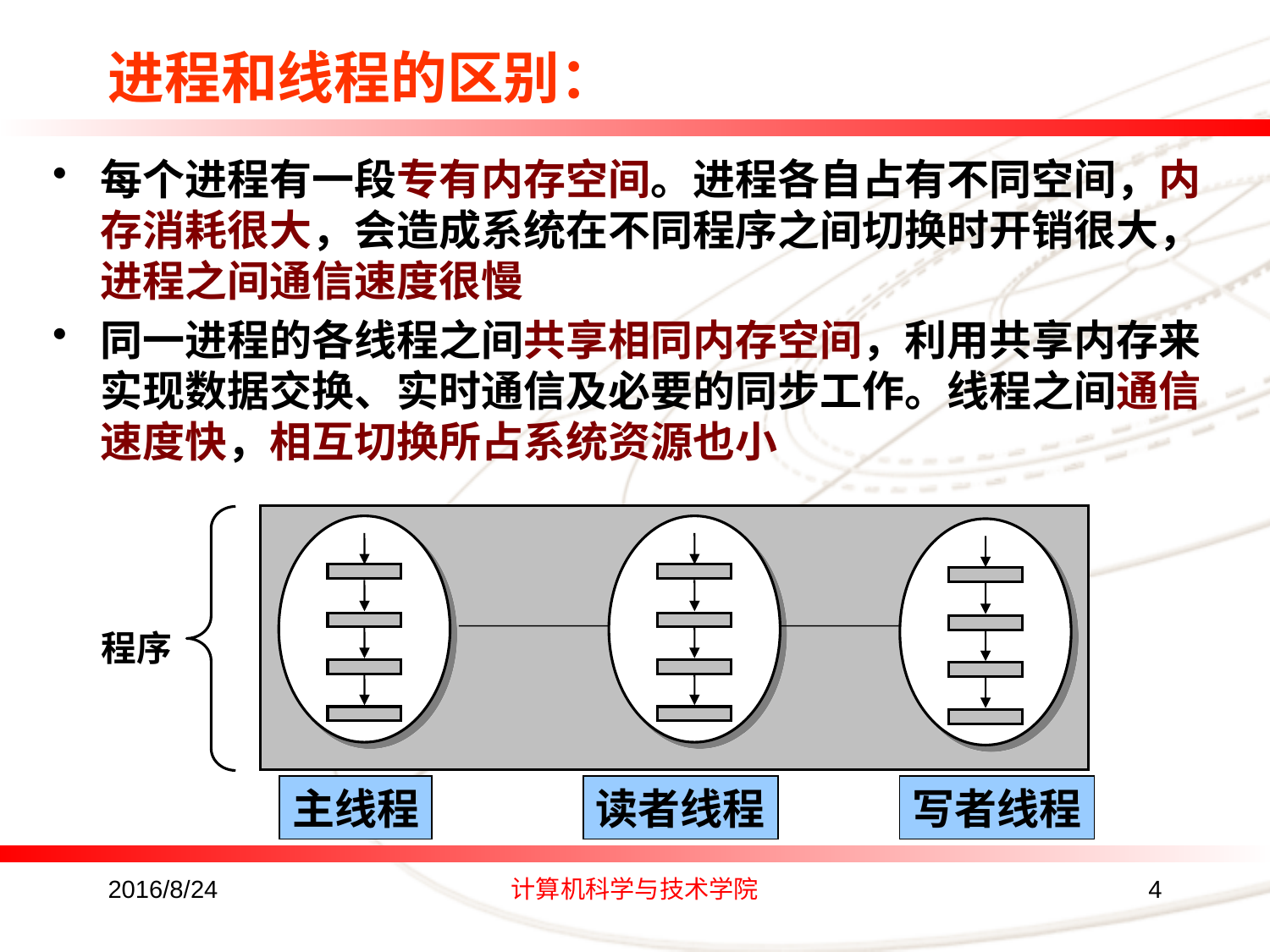

进程和线程的区别：
每个进程有一段专有内存空间。进程各自占有不同空间，内存消耗很大，会造成系统在不同程序之间切换时开销很大，进程之间通信速度很慢
同一进程的各线程之间共享相同内存空间，利用共享内存来实现数据交换、实时通信及必要的同步工作。线程之间通信速度快，相互切换所占系统资源也小

程序

主线程
读者线程
写者线程
2016/8/24
计算机科学与技术学院
4